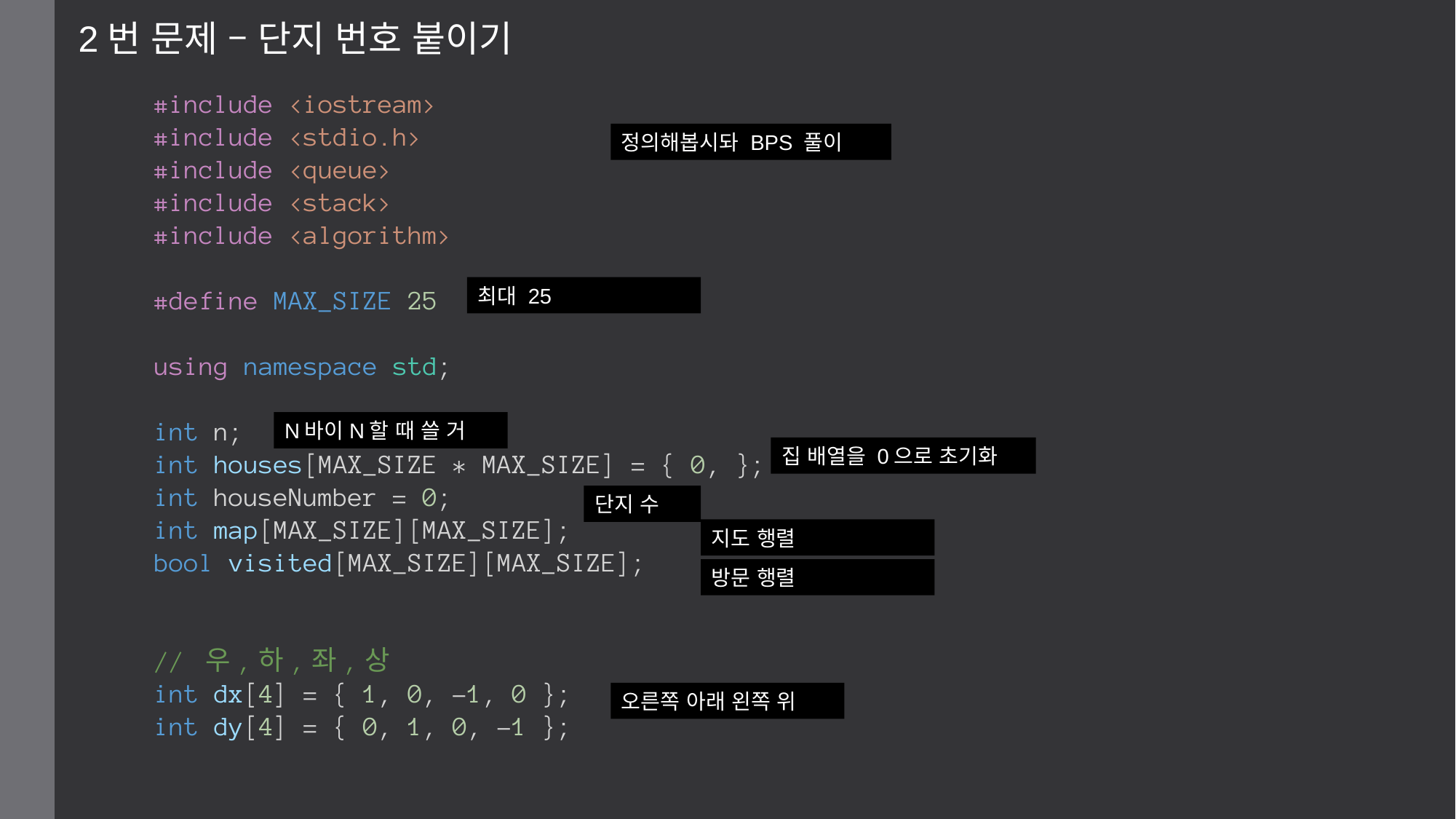

2번 문제 – 단지 번호 붙이기
#include <iostream>
#include <stdio.h>
#include <queue>
#include <stack>
#include <algorithm>

#define MAX_SIZE 25

using namespace std;

int n;
int houses[MAX_SIZE * MAX_SIZE] = { 0, };
int houseNumber = 0;
int map[MAX_SIZE][MAX_SIZE];
bool visited[MAX_SIZE][MAX_SIZE];

// 우,하,좌,상
int dx[4] = { 1, 0, -1, 0 };
int dy[4] = { 0, 1, 0, -1 };

정의해봅시돠 BPS 풀이
최대 25
N바이N할 때 쓸 거
집 배열을 0으로 초기화
단지 수
지도 행렬
방문 행렬
오른쪽 아래 왼쪽 위